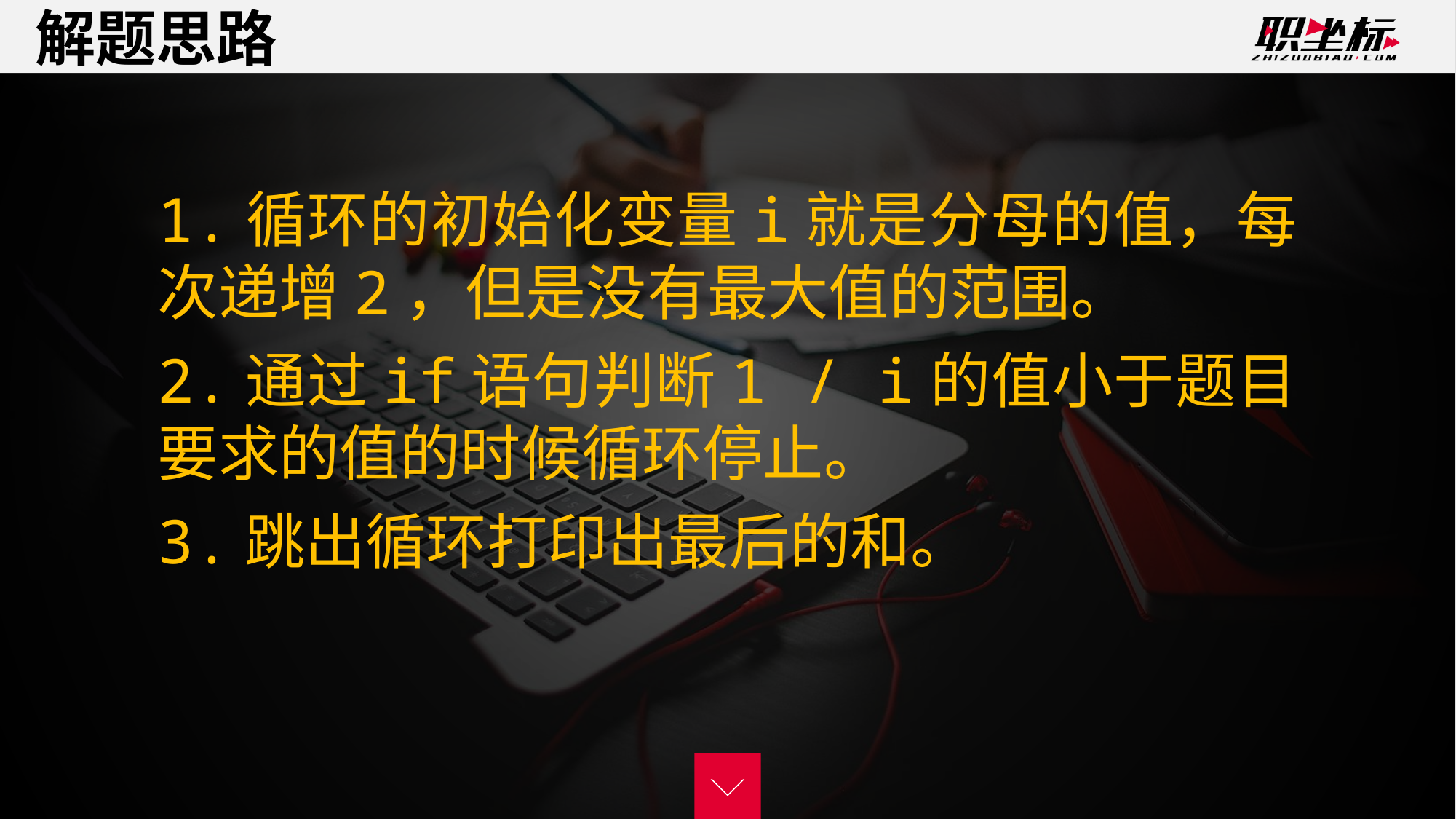

解题思路

1.循环的初始化变量i就是分母的值，每次递增2，但是没有最大值的范围。
2.通过if语句判断1 / i的值小于题目要求的值的时候循环停止。
3.跳出循环打印出最后的和。